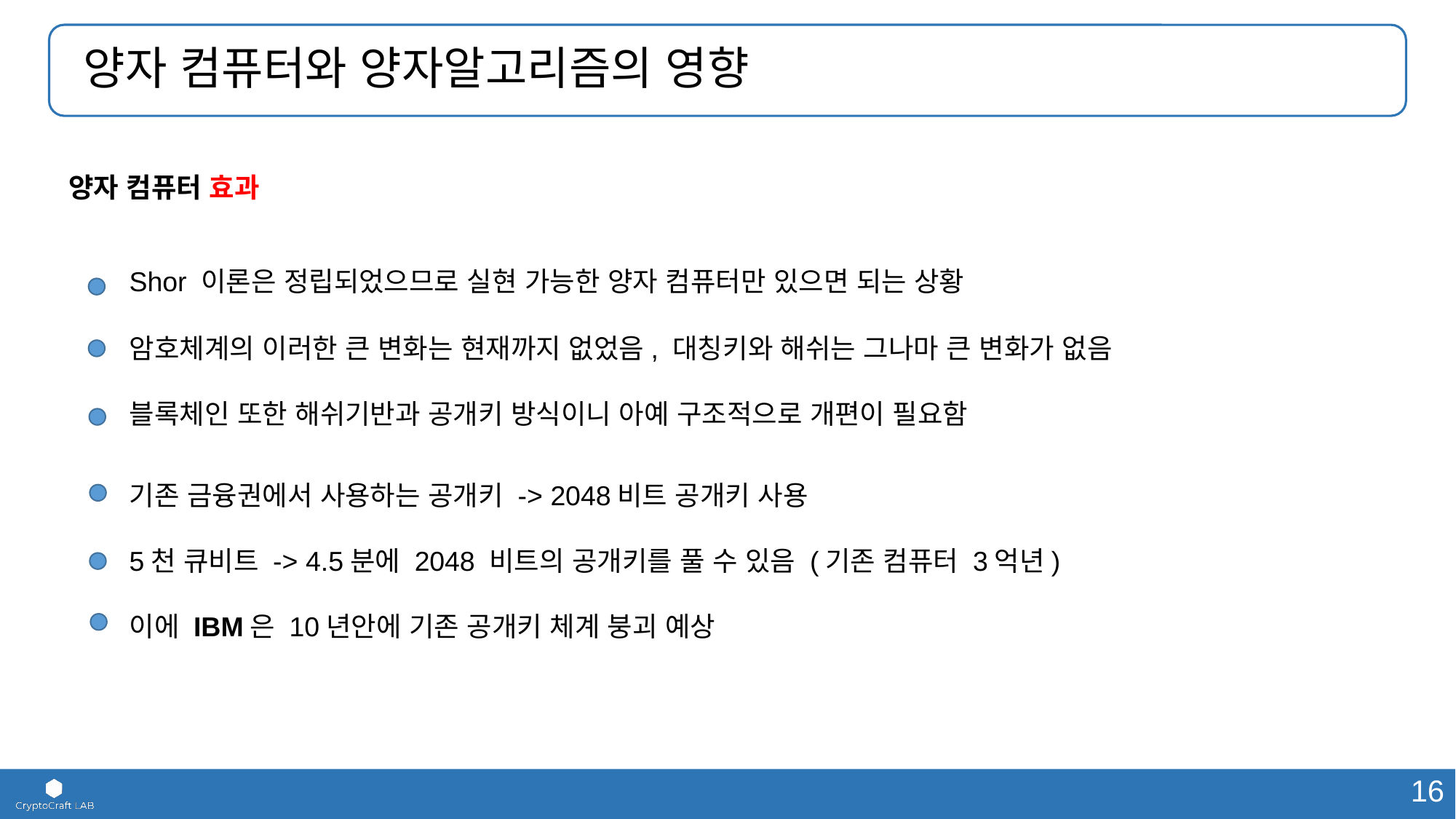

# 양자 컴퓨터와 양자알고리즘의 영향
양자 컴퓨터 효과
Shor 이론은 정립되었으므로 실현 가능한 양자 컴퓨터만 있으면 되는 상황
암호체계의 이러한 큰 변화는 현재까지 없었음, 대칭키와 해쉬는 그나마 큰 변화가 없음

블록체인 또한 해쉬기반과 공개키 방식이니 아예 구조적으로 개편이 필요함
기존 금융권에서 사용하는 공개키 -> 2048비트 공개키 사용

5천 큐비트 -> 4.5분에 2048 비트의 공개키를 풀 수 있음 (기존 컴퓨터 3억년)

이에 IBM은 10년안에 기존 공개키 체계 붕괴 예상